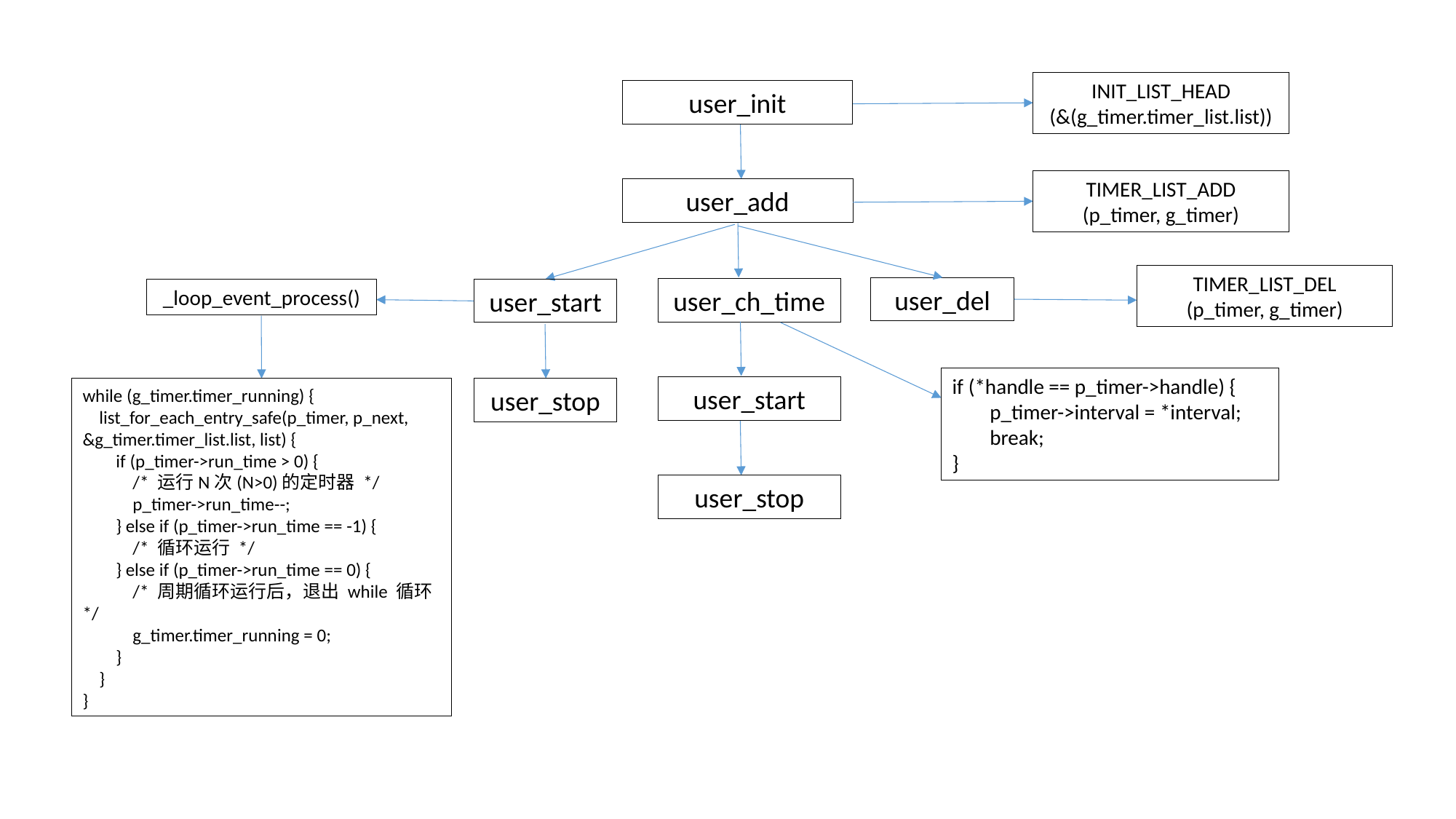

INIT_LIST_HEAD
(&(g_timer.timer_list.list))
user_init
TIMER_LIST_ADD
(p_timer, g_timer)
user_add
TIMER_LIST_DEL
(p_timer, g_timer)
user_del
user_ch_time
user_start
_loop_event_process()
if (*handle == p_timer->handle) {
        p_timer->interval = *interval;
        break;
}
user_start
user_stop
while (g_timer.timer_running) {
    list_for_each_entry_safe(p_timer, p_next, &g_timer.timer_list.list, list) {
        if (p_timer->run_time > 0) {
            /* 运行N次(N>0)的定时器 */
            p_timer->run_time--;
        } else if (p_timer->run_time == -1) {
            /* 循环运行 */
        } else if (p_timer->run_time == 0) {
            /* 周期循环运行后，退出 while 循环 */
            g_timer.timer_running = 0;
        }
    }
}
user_stop